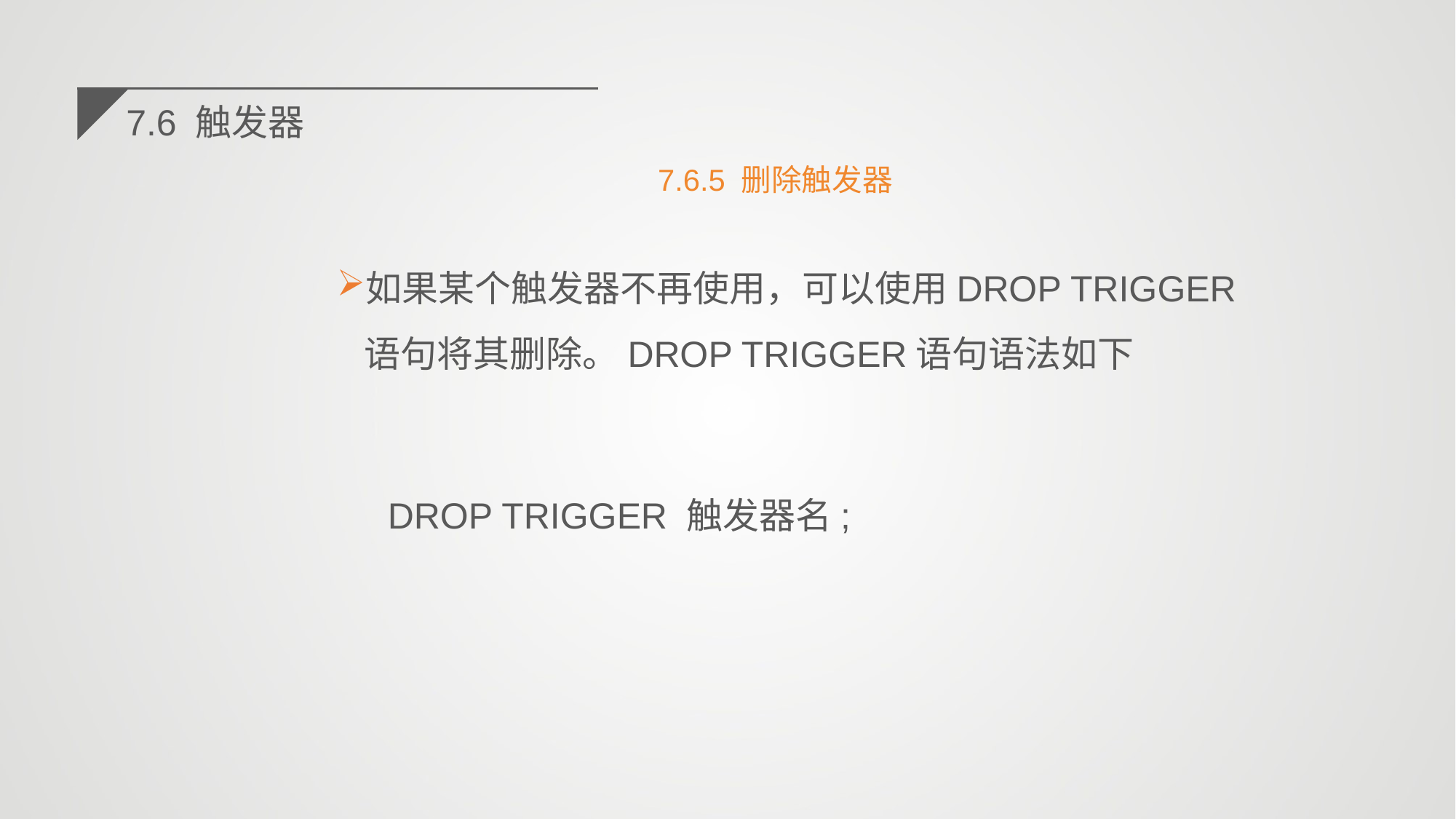

7.6 触发器

7.6.5 删除触发器
如果某个触发器不再使用，可以使用DROP TRIGGER语句将其删除。DROP TRIGGER语句语法如下

     DROP TRIGGER 触发器名;